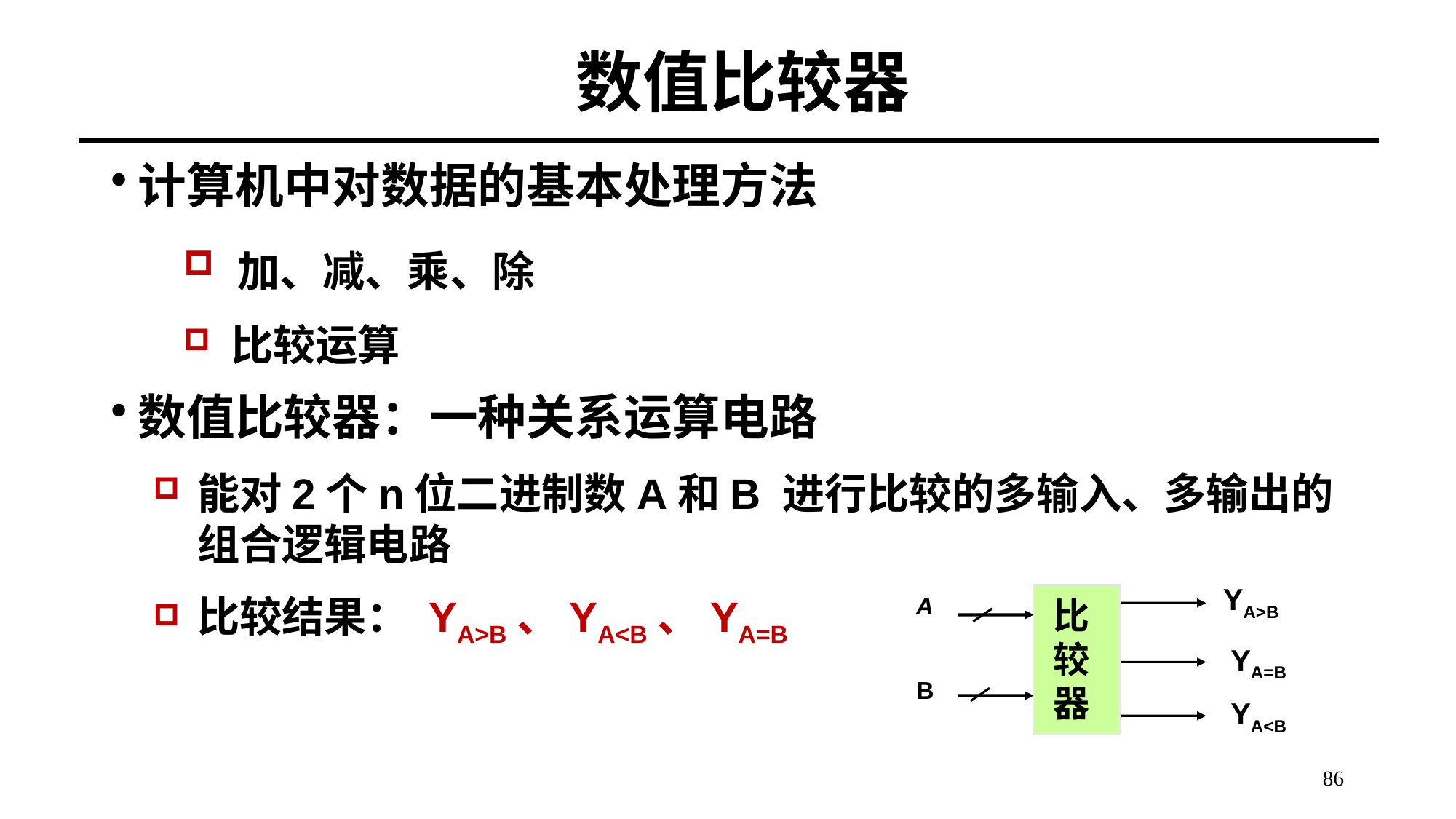

# 数值比较器
计算机中对数据的基本处理方法
 加、减、乘、除
 比较运算
数值比较器：一种关系运算电路
能对2个n位二进制数A和B 进行比较的多输入、多输出的组合逻辑电路
比较结果： YA>B、YA<B、YA=B
YA>B
A

比
较
器

YA=B

B
YA<B

86